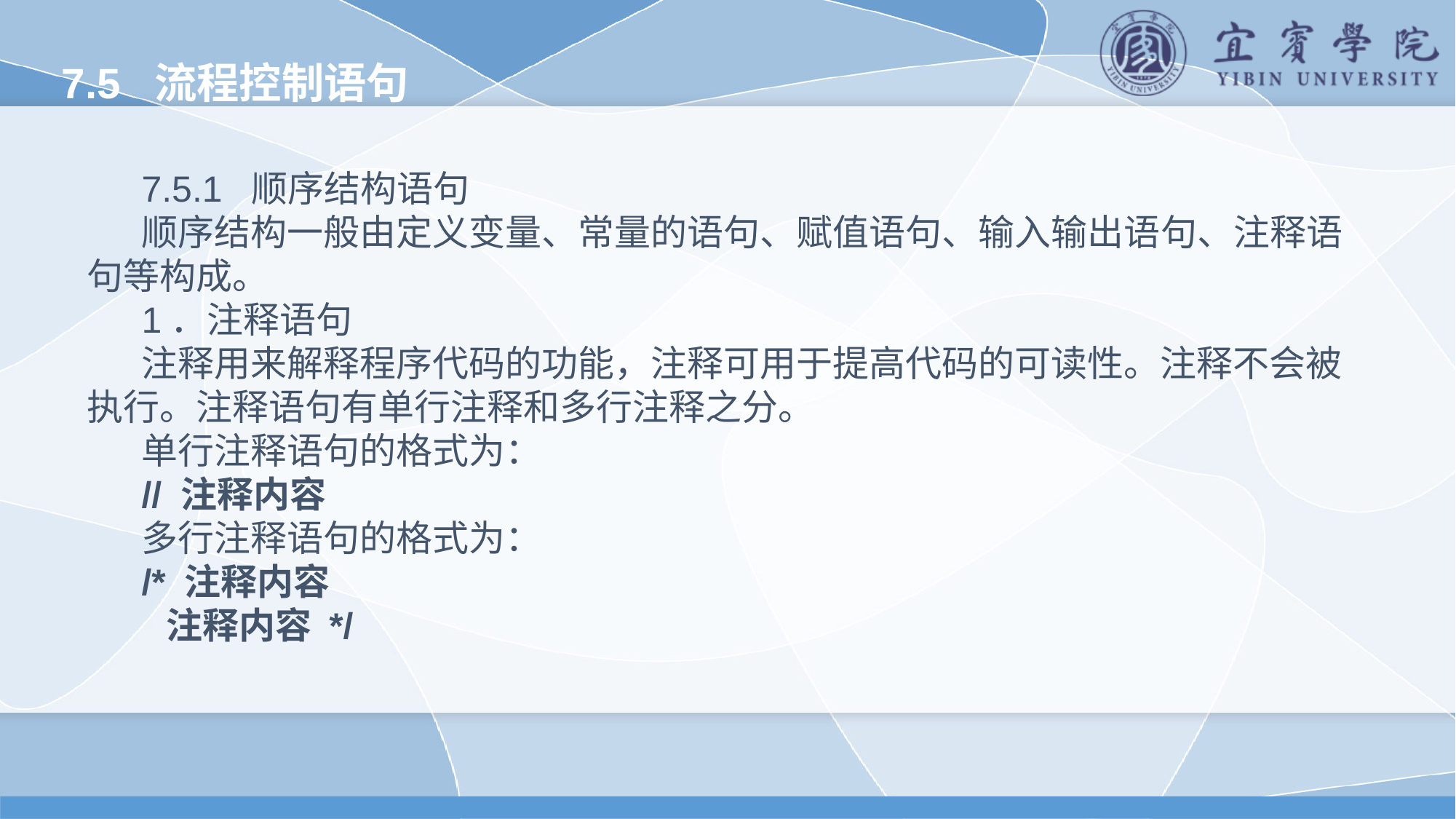

7.5  流程控制语句
7.5.1  顺序结构语句
顺序结构一般由定义变量、常量的语句、赋值语句、输入输出语句、注释语句等构成。
1．注释语句
注释用来解释程序代码的功能，注释可用于提高代码的可读性。注释不会被执行。注释语句有单行注释和多行注释之分。
单行注释语句的格式为：
// 注释内容
多行注释语句的格式为：
/* 注释内容
  注释内容 */